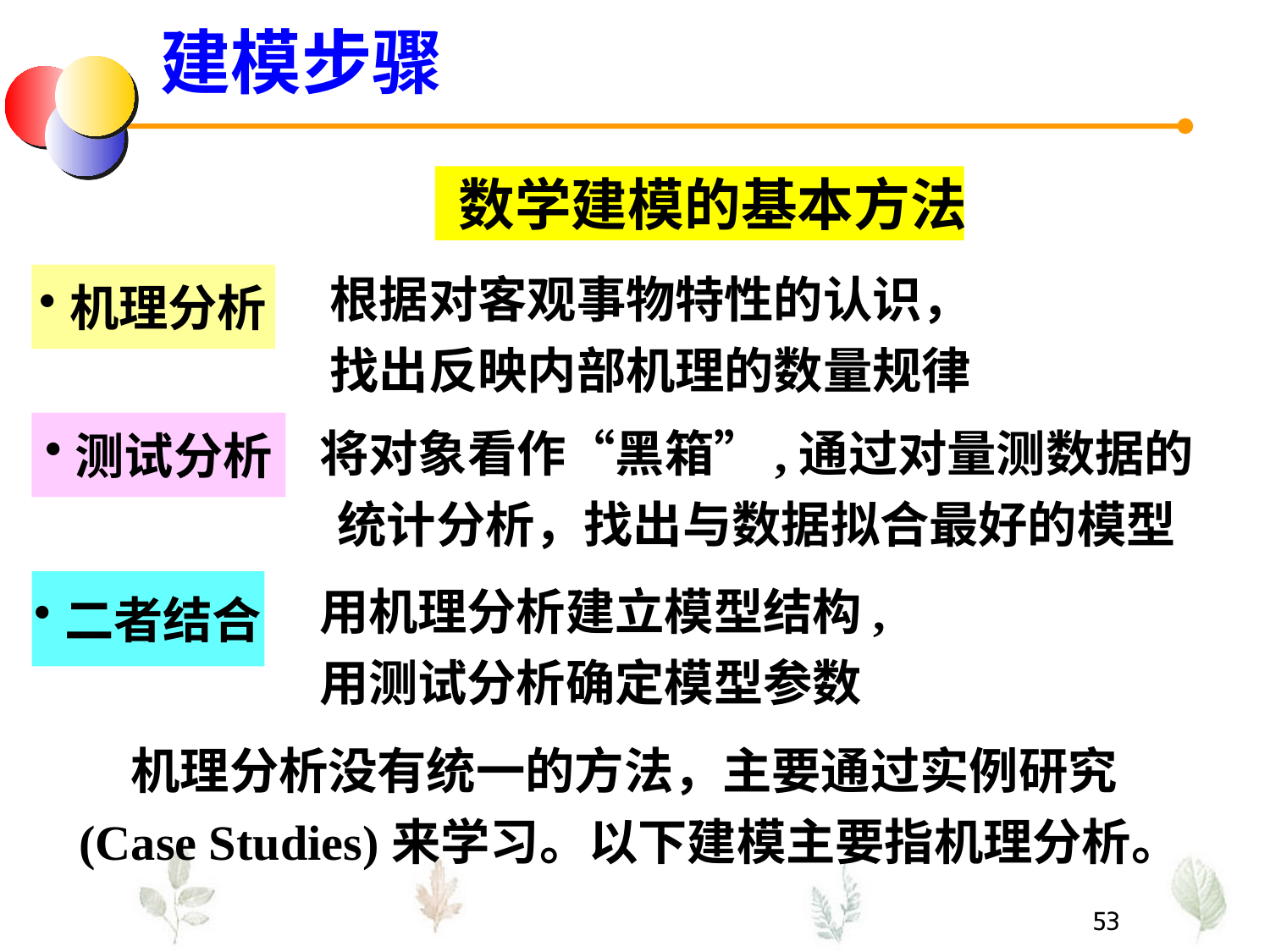

建模步骤

 数学建模的基本方法
根据对客观事物特性的认识，
找出反映内部机理的数量规律
机理分析
将对象看作“黑箱”,通过对量测数据的
统计分析，找出与数据拟合最好的模型
测试分析
二者结合
用机理分析建立模型结构,
用测试分析确定模型参数
机理分析没有统一的方法，主要通过实例研究
(Case Studies)来学习。以下建模主要指机理分析。
53